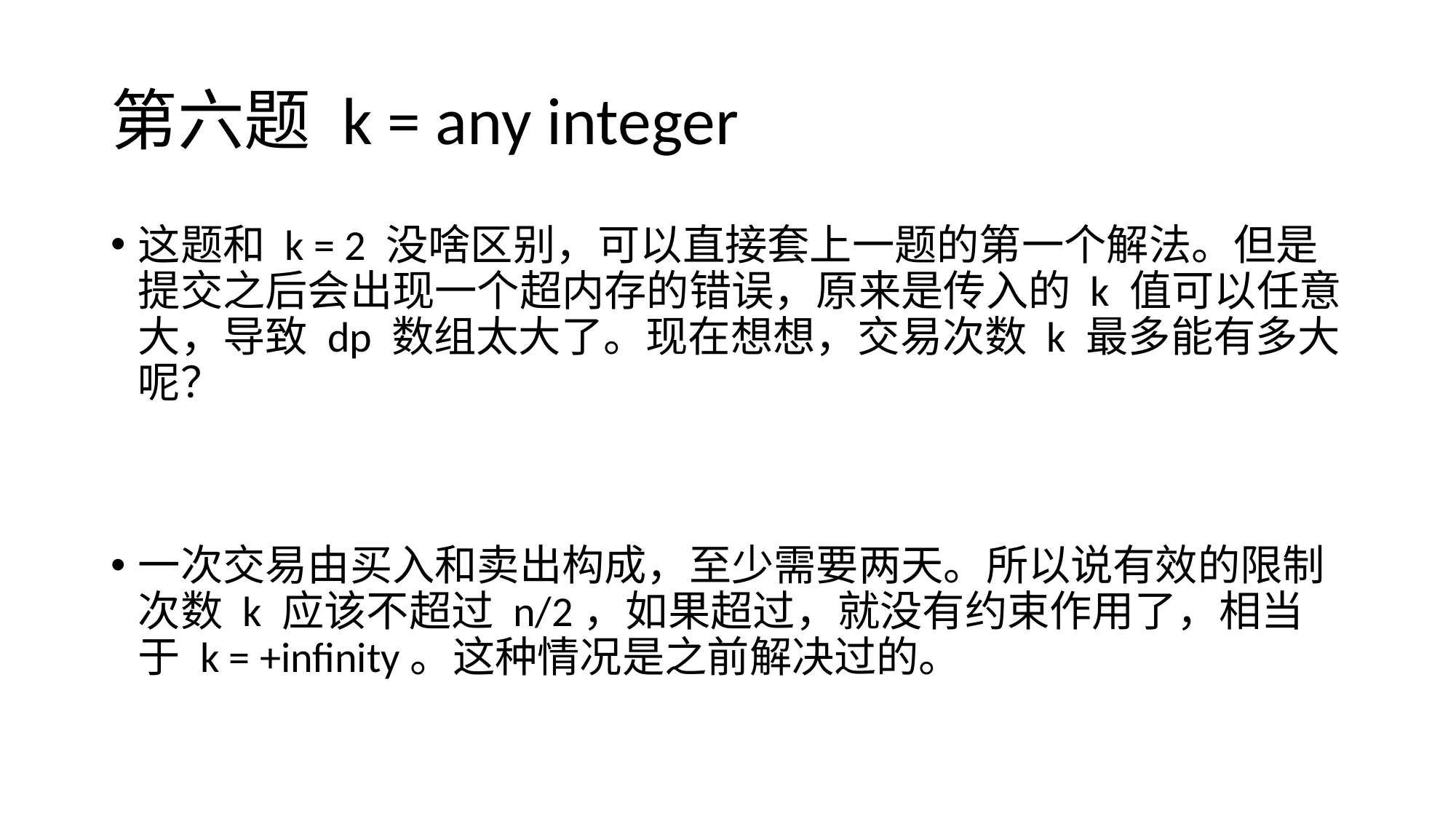

# 第六题 k = any integer
这题和 k = 2 没啥区别，可以直接套上一题的第一个解法。但是提交之后会出现一个超内存的错误，原来是传入的 k 值可以任意大，导致 dp 数组太大了。现在想想，交易次数 k 最多能有多大呢？

一次交易由买入和卖出构成，至少需要两天。所以说有效的限制次数 k 应该不超过 n/2，如果超过，就没有约束作用了，相当于 k = +infinity。这种情况是之前解决过的。